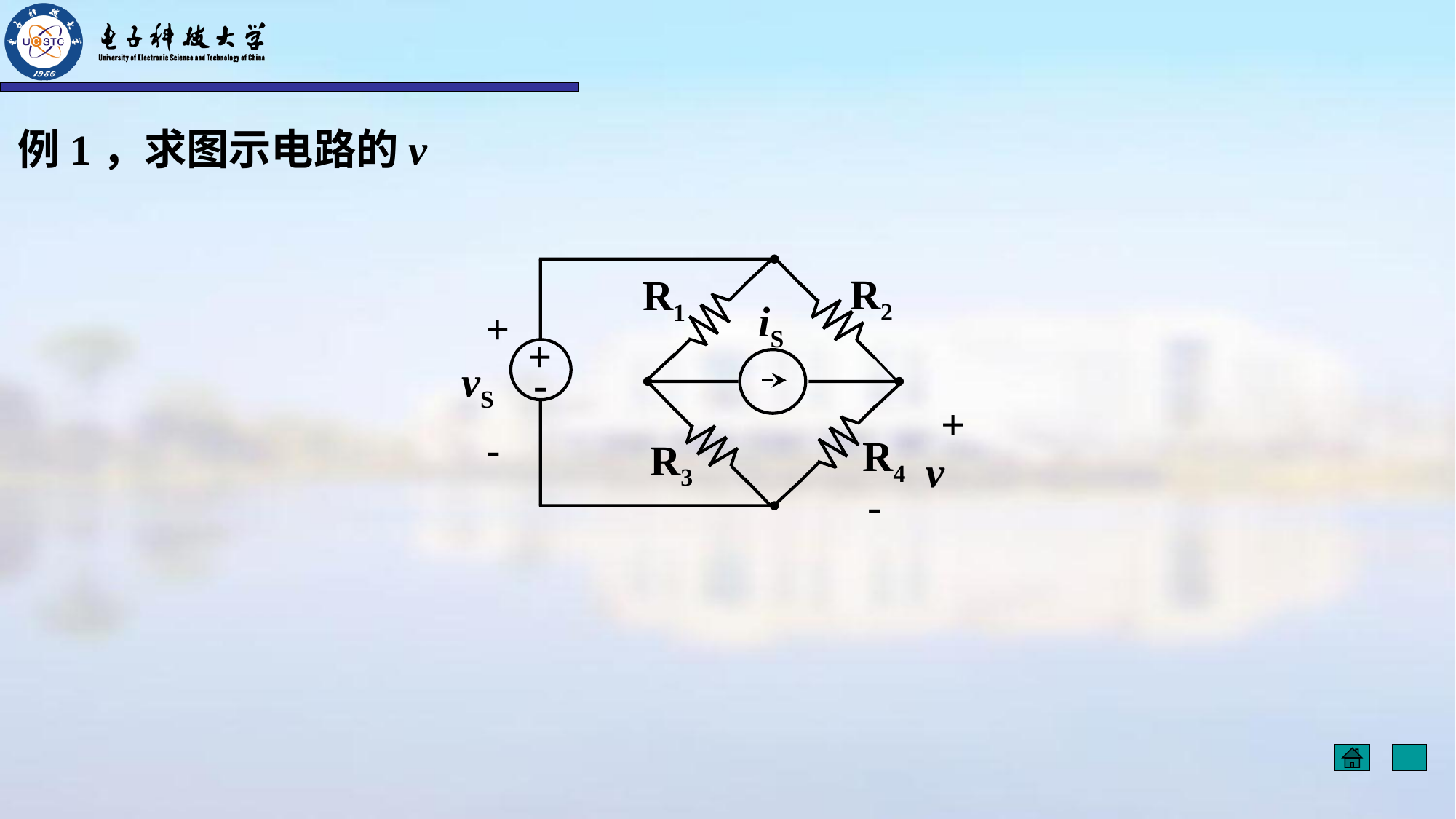

例1，求图示电路的v

+

-

R2
R1
iS
+

vS

+
-
R4

R3

v
-